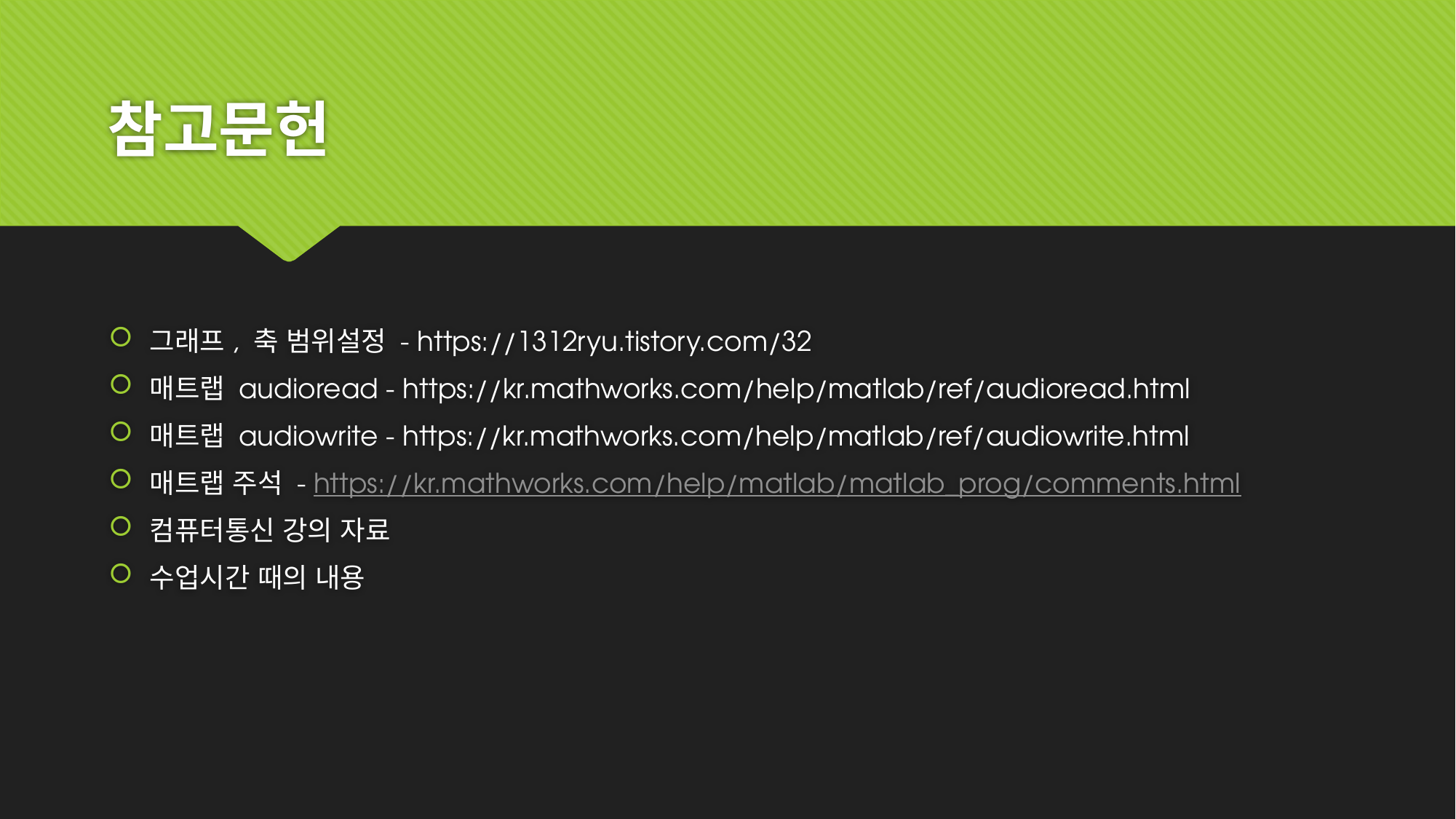

# 참고문헌
그래프, 축 범위설정 - https://1312ryu.tistory.com/32
매트랩 audioread - https://kr.mathworks.com/help/matlab/ref/audioread.html
매트랩 audiowrite - https://kr.mathworks.com/help/matlab/ref/audiowrite.html
매트랩 주석 - https://kr.mathworks.com/help/matlab/matlab_prog/comments.html
컴퓨터통신 강의 자료
수업시간 때의 내용